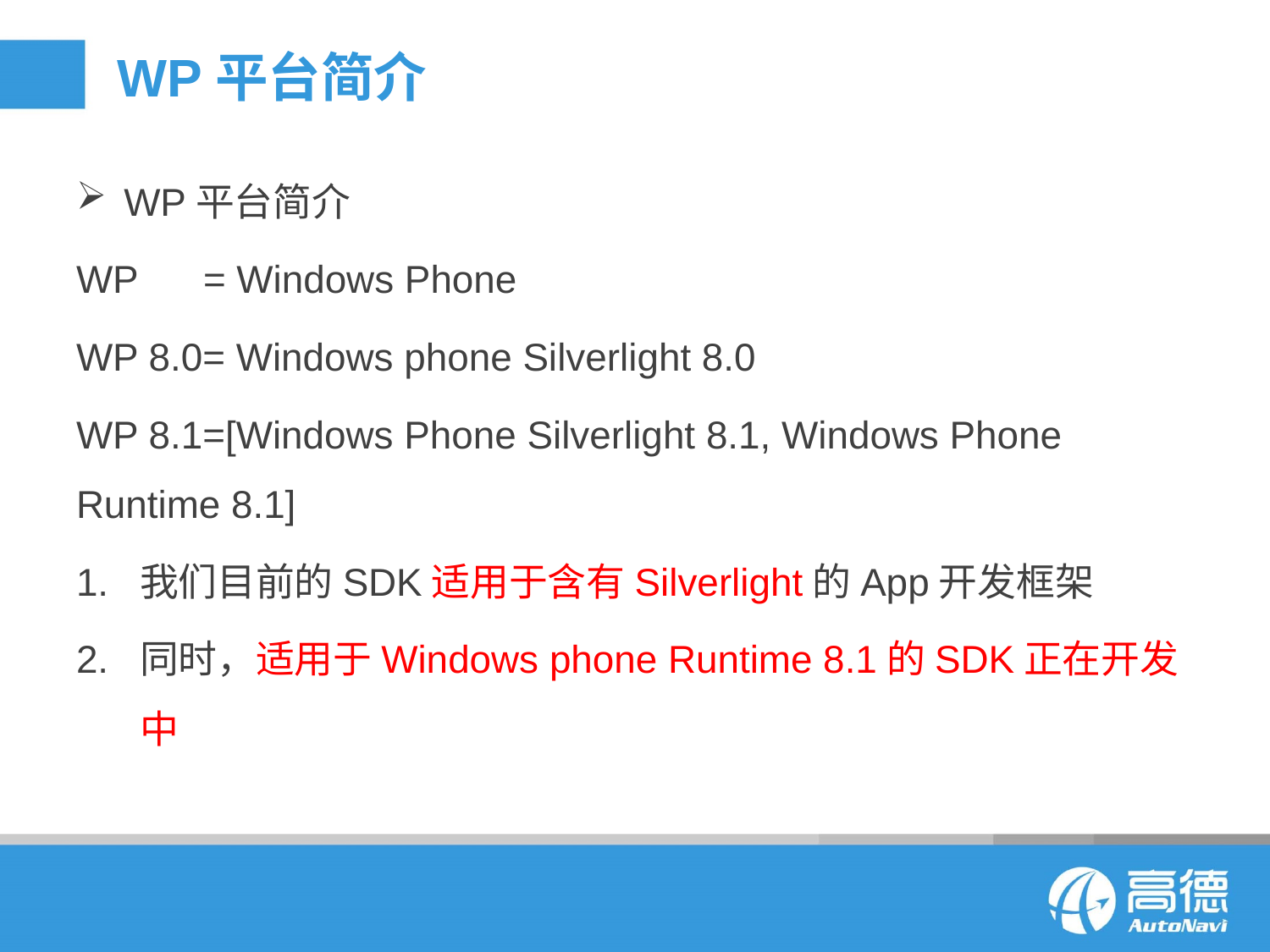

# WP平台简介
WP平台简介
WP	= Windows Phone
WP 8.0= Windows phone Silverlight 8.0
WP 8.1=[Windows Phone Silverlight 8.1, Windows Phone Runtime 8.1]
我们目前的SDK适用于含有Silverlight的App开发框架
同时，适用于Windows phone Runtime 8.1的SDK正在开发中